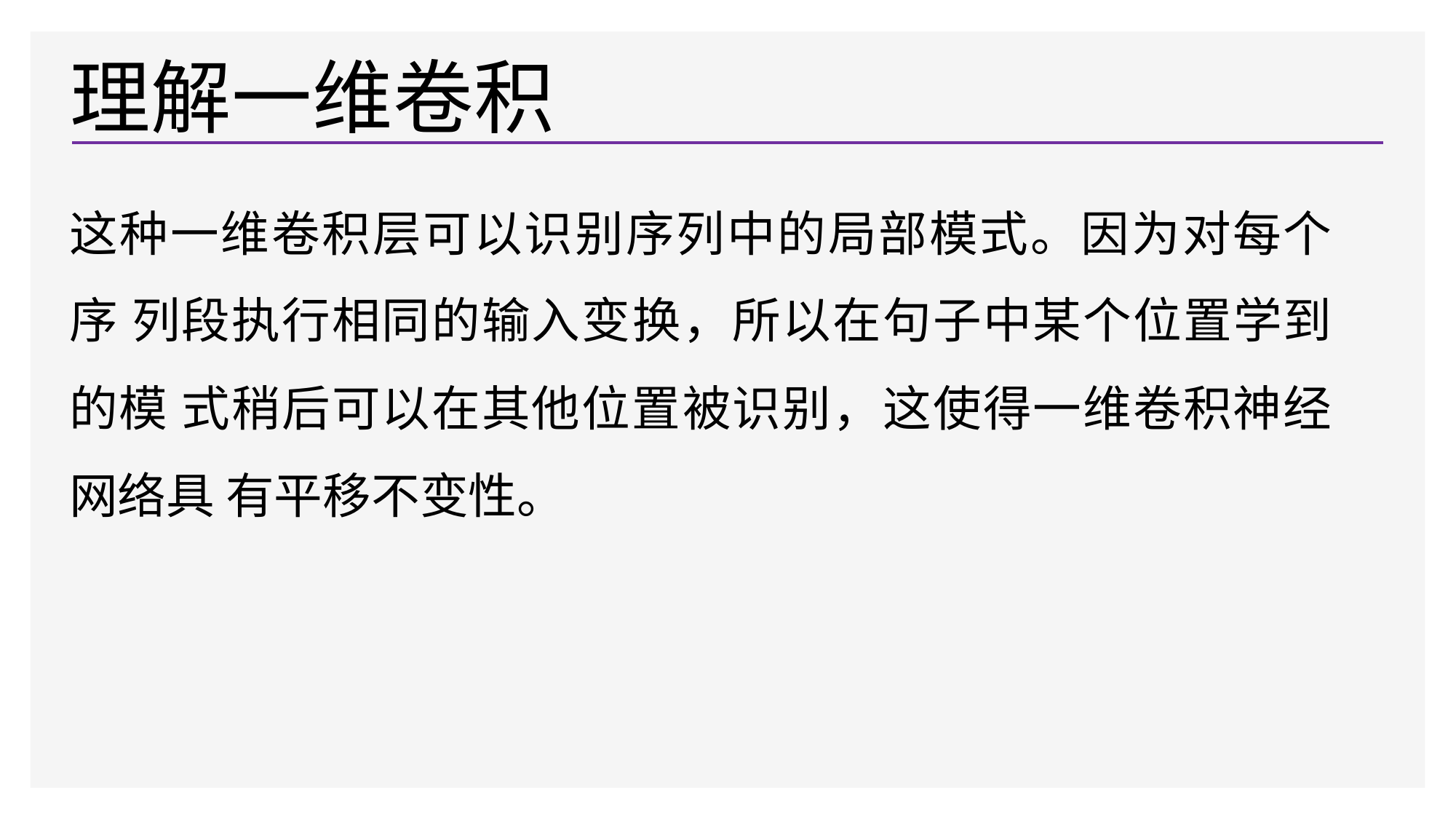

# 理解一维卷积
这种一维卷积层可以识别序列中的局部模式。因为对每个序 列段执行相同的输入变换，所以在句子中某个位置学到的模 式稍后可以在其他位置被识别，这使得一维卷积神经网络具 有平移不变性。